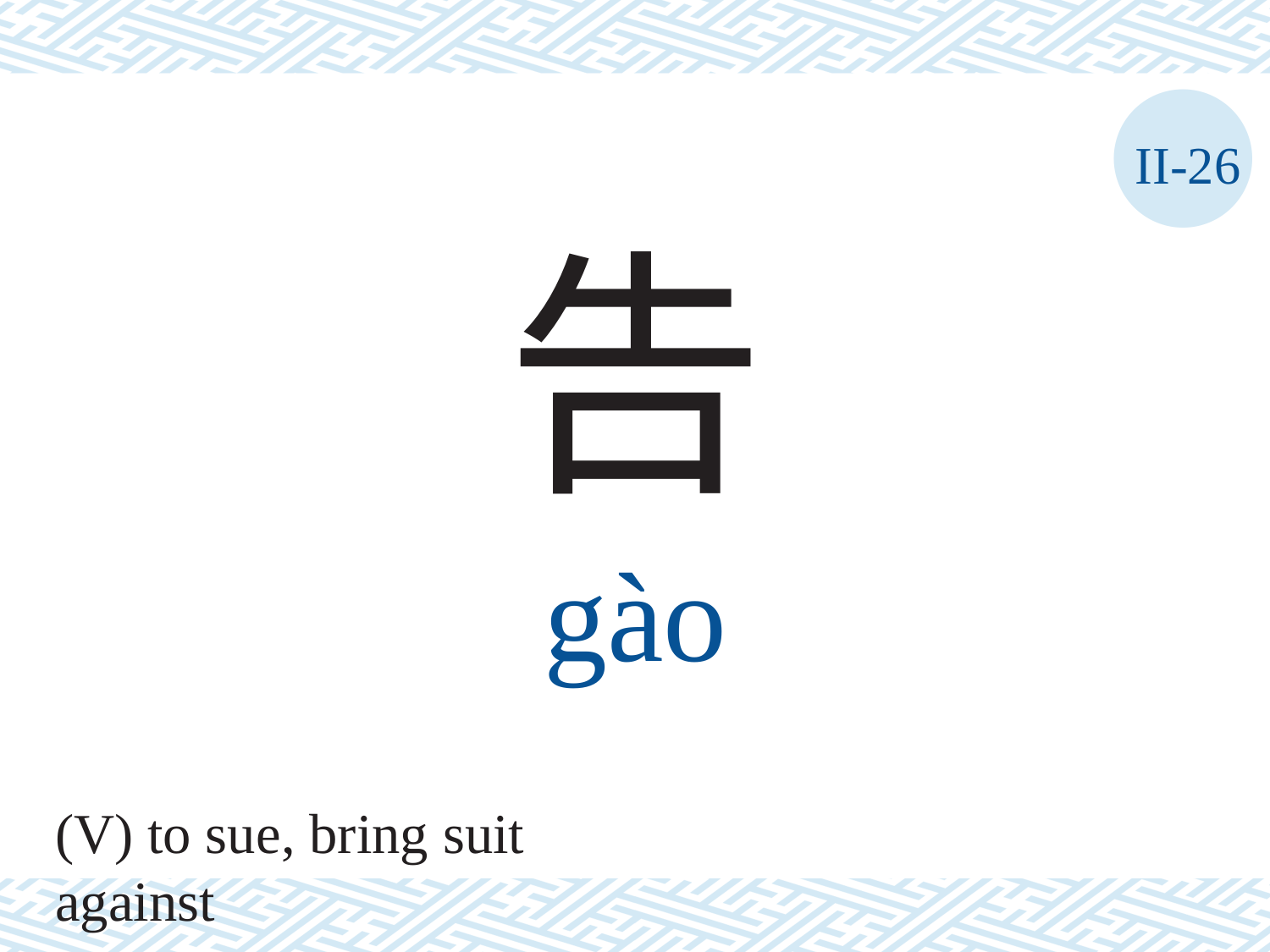

II-26
告
gào
(V) to sue, bring suit against